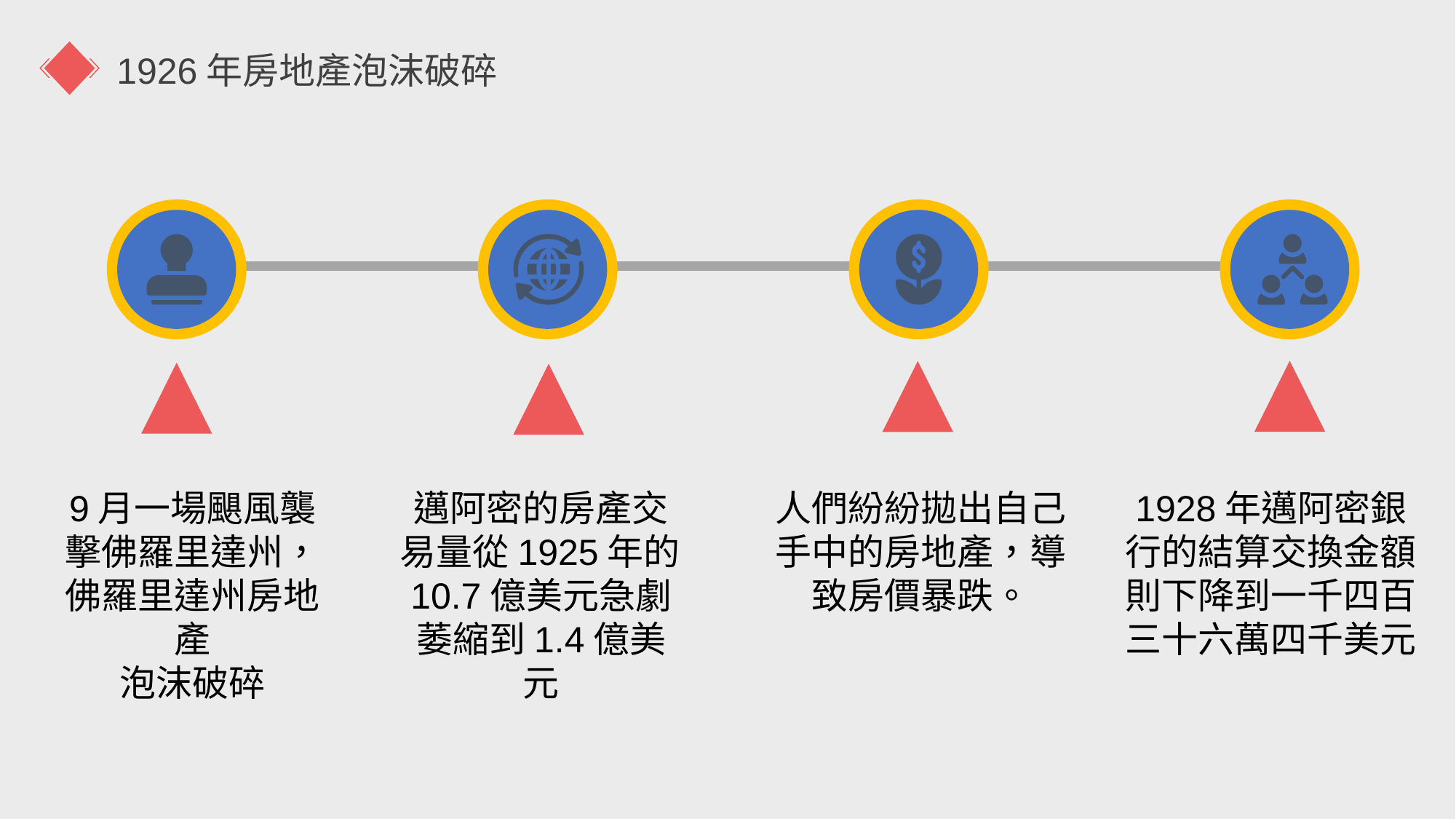

1926年房地產泡沫破碎

9月一場颶風襲擊佛羅里達州，佛羅里達州房地產
泡沫破碎
邁阿密的房產交易量從1925年的10.7億美元急劇萎縮到1.4億美元
人們紛紛拋出自己手中的房地產，導致房價暴跌。
1928年邁阿密銀行的結算交換金額則下降到一千四百三十六萬四千美元